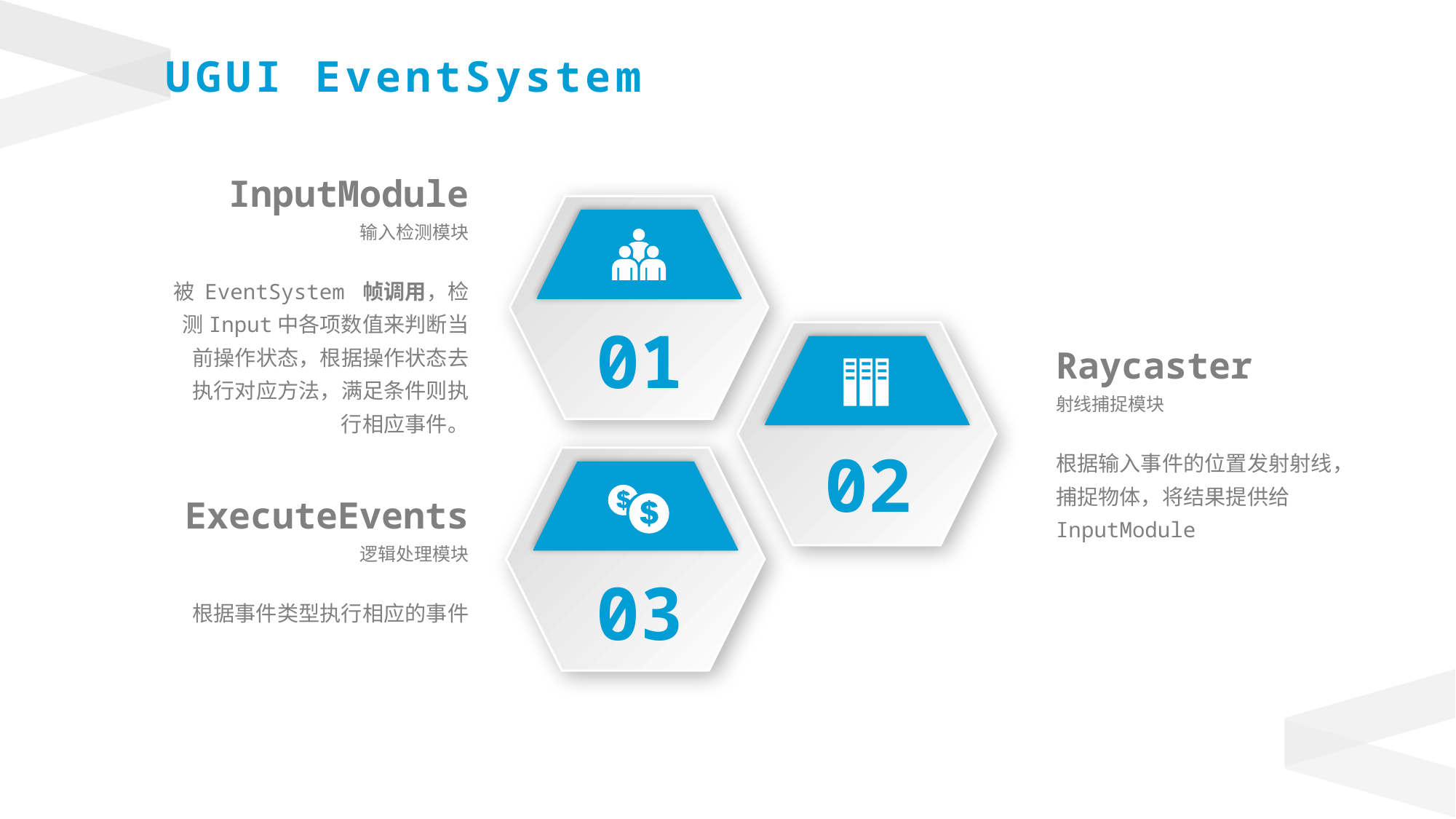

UGUI EventSystem
InputModule
输入检测模块

被 EventSystem 帧调用，检测Input中各项数值来判断当前操作状态，根据操作状态去执行对应方法，满足条件则执行相应事件。

01

02
Raycaster
射线捕捉模块

根据输入事件的位置发射射线，捕捉物体，将结果提供给InputModule

03
ExecuteEvents
逻辑处理模块

根据事件类型执行相应的事件